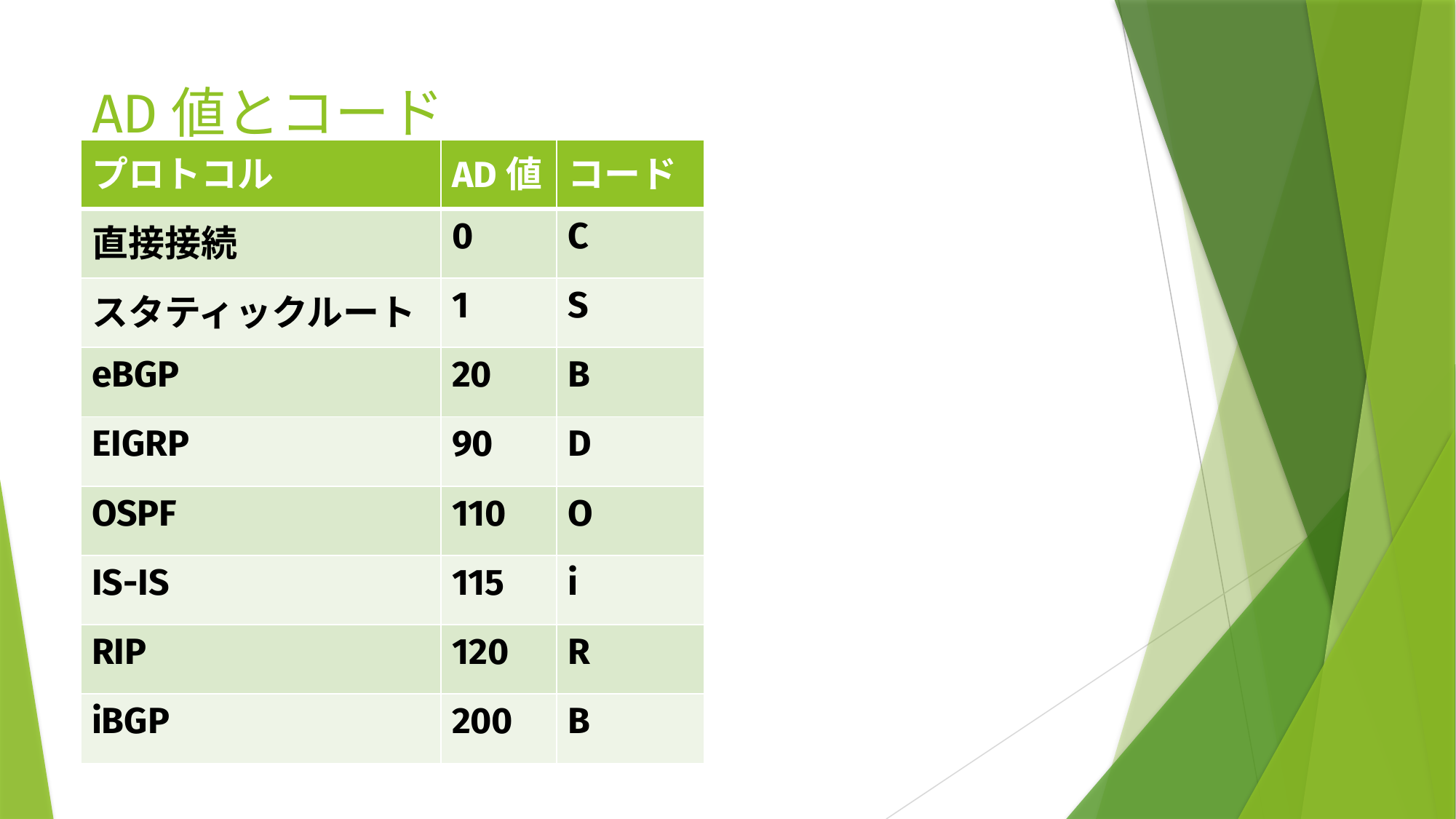

# AD値とコード
| プロトコル | AD値 | コード |
| --- | --- | --- |
| 直接接続 | 0 | C |
| スタティックルート | 1 | S |
| eBGP | 20 | B |
| EIGRP | 90 | D |
| OSPF | 110 | O |
| IS-IS | 115 | i |
| RIP | 120 | R |
| iBGP | 200 | B |